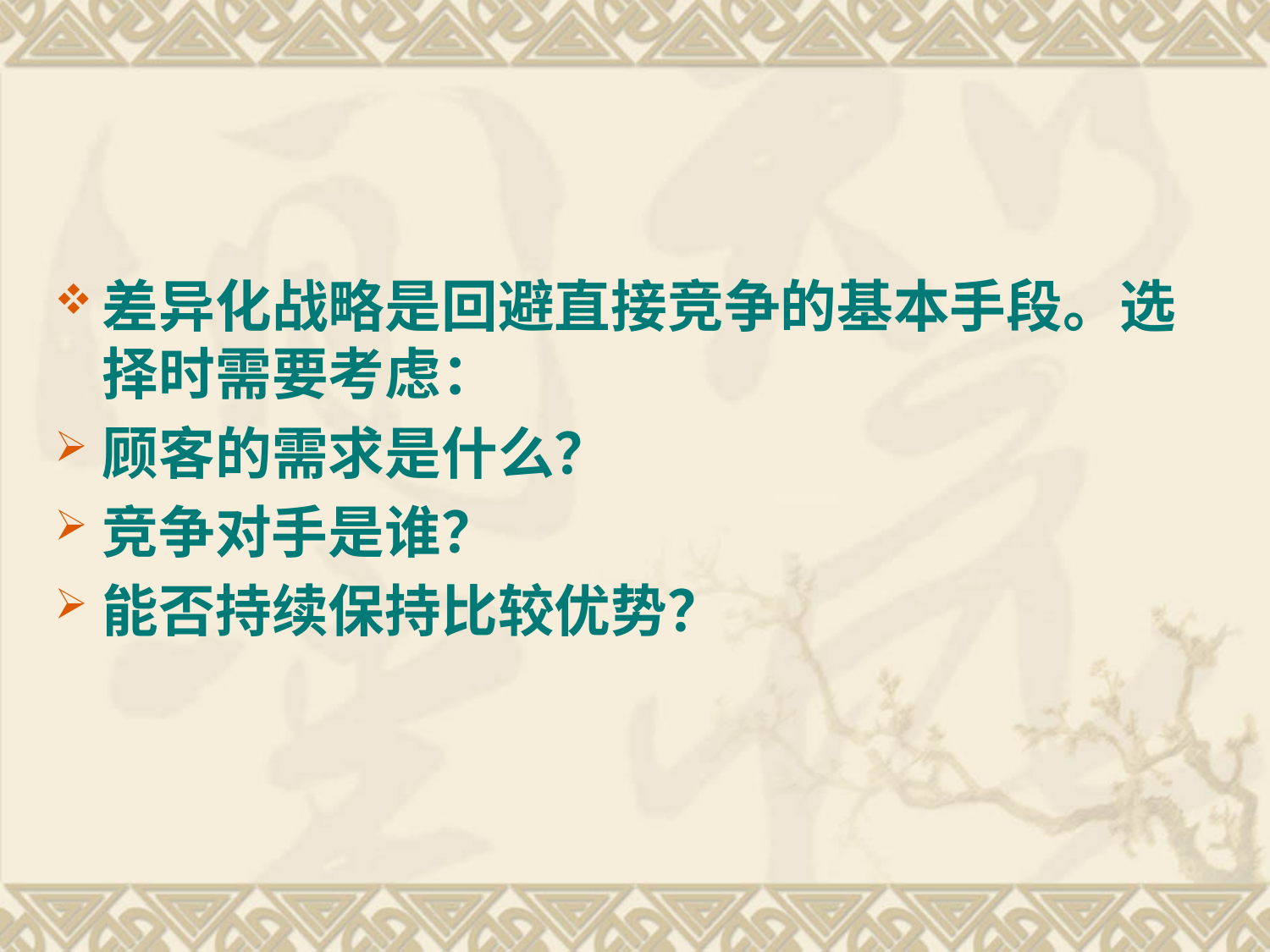

#
差异化战略是回避直接竞争的基本手段。选择时需要考虑：
顾客的需求是什么？
竞争对手是谁？
能否持续保持比较优势？